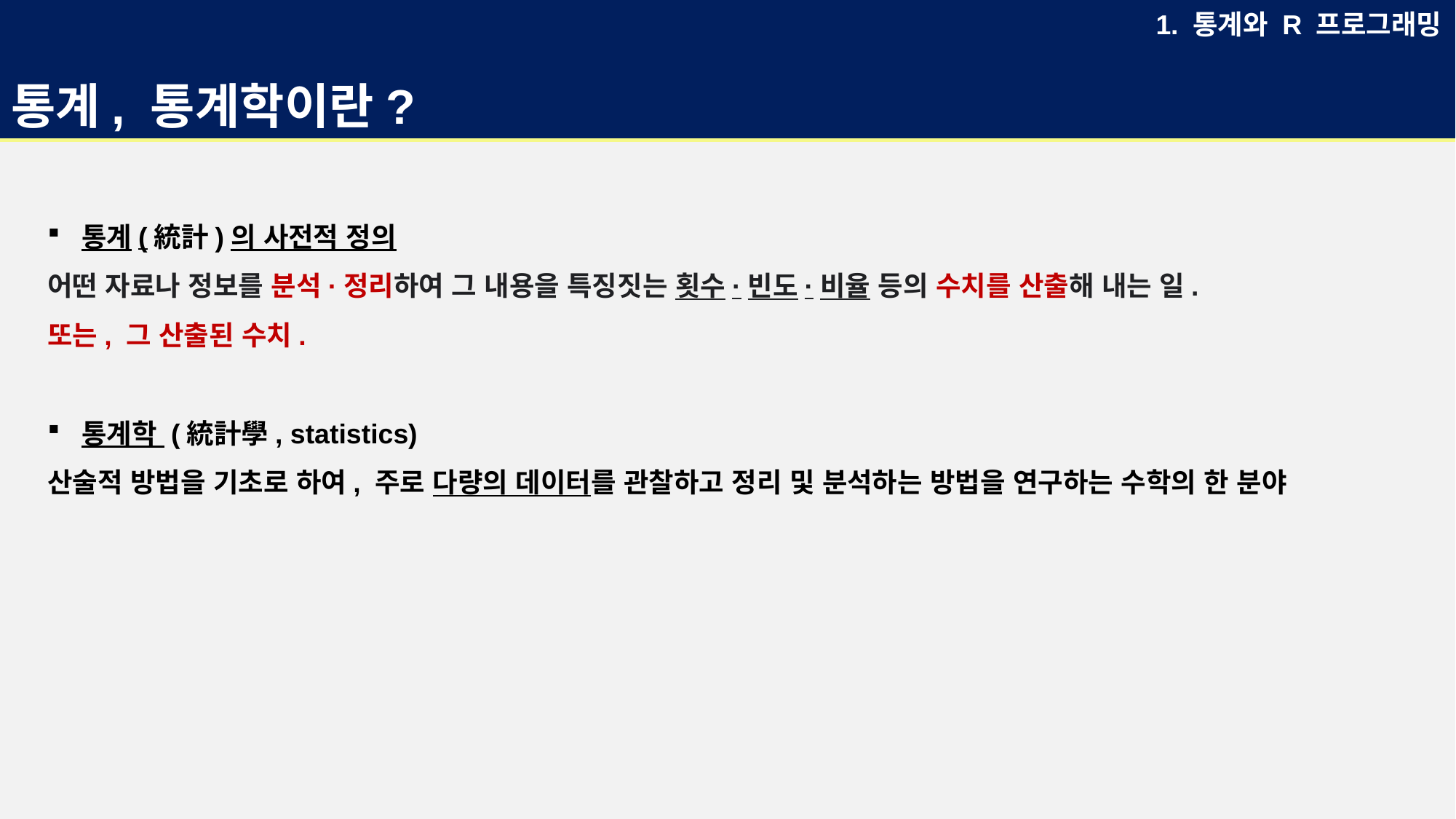

# 통계, 통계학이란?
1. 통계와 R 프로그래밍
통계(統計)의 사전적 정의
어떤 자료나 정보를 분석·정리하여 그 내용을 특징짓는 횟수·빈도·비율 등의 수치를 산출해 내는 일.
또는, 그 산출된 수치.

통계학 (統計學, statistics)
산술적 방법을 기초로 하여, 주로 다량의 데이터를 관찰하고 정리 및 분석하는 방법을 연구하는 수학의 한 분야